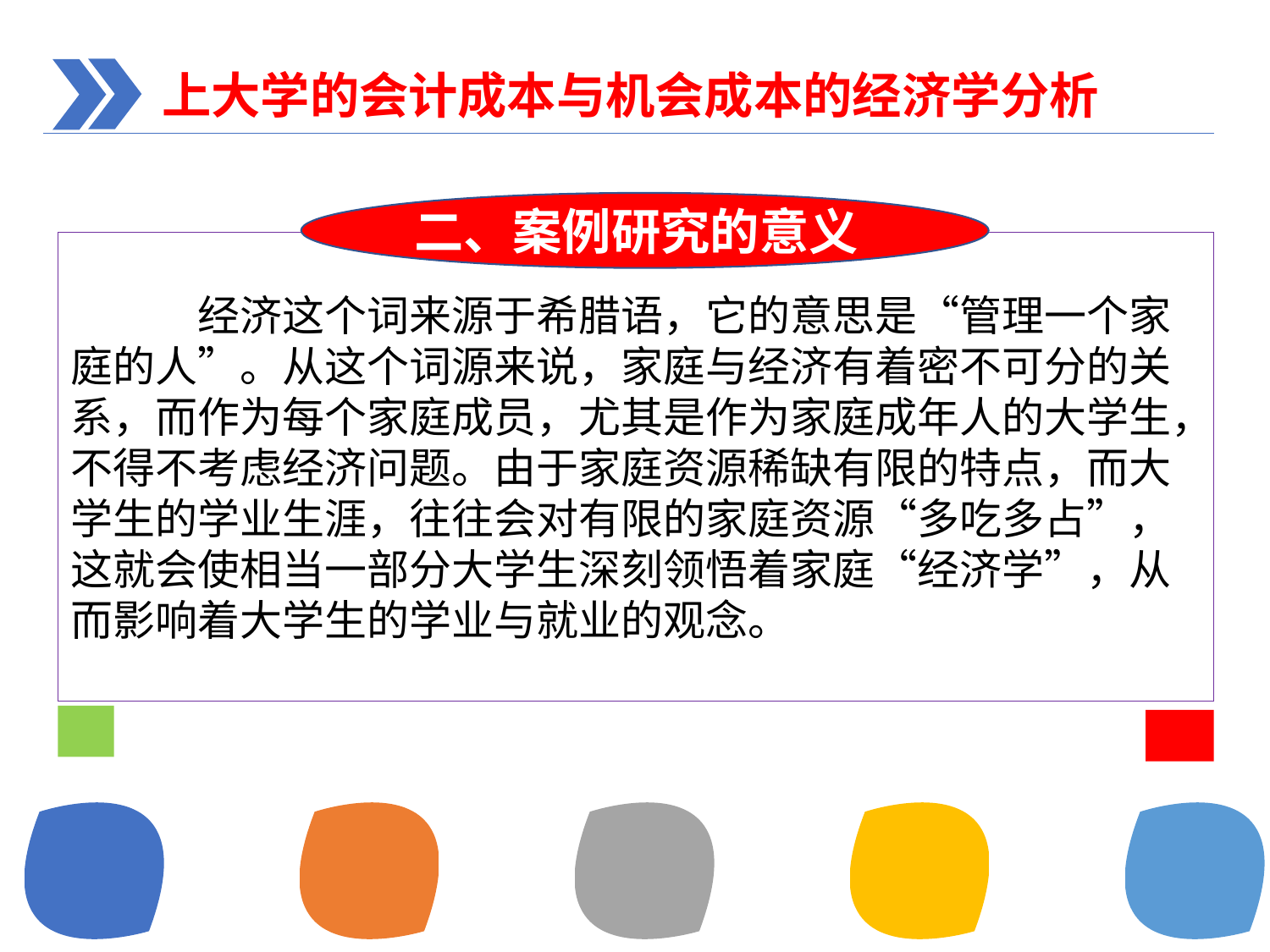

上大学的会计成本与机会成本的经济学分析
二、案例研究的意义

	经济这个词来源于希腊语，它的意思是“管理一个家庭的人”。从这个词源来说，家庭与经济有着密不可分的关系，而作为每个家庭成员，尤其是作为家庭成年人的大学生，不得不考虑经济问题。由于家庭资源稀缺有限的特点，而大学生的学业生涯，往往会对有限的家庭资源“多吃多占”，这就会使相当一部分大学生深刻领悟着家庭“经济学”，从而影响着大学生的学业与就业的观念。